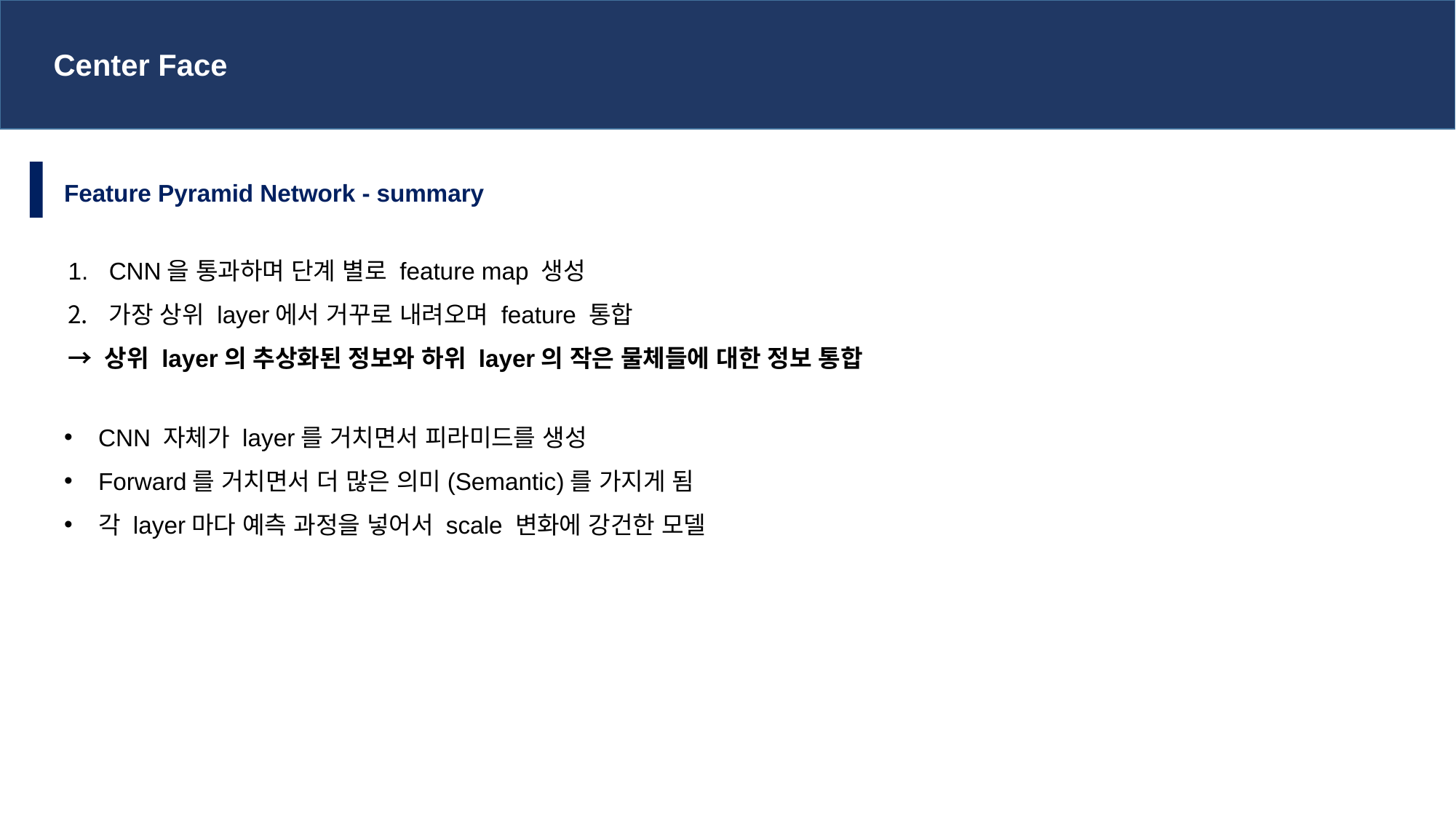

Center Face

Feature Pyramid Network - summary
CNN을 통과하며 단계 별로 feature map 생성
가장 상위 layer에서 거꾸로 내려오며 feature 통합
→ 상위 layer의 추상화된 정보와 하위 layer의 작은 물체들에 대한 정보 통합
CNN 자체가 layer를 거치면서 피라미드를 생성
Forward를 거치면서 더 많은 의미(Semantic)를 가지게 됨
각 layer마다 예측 과정을 넣어서 scale 변화에 강건한 모델